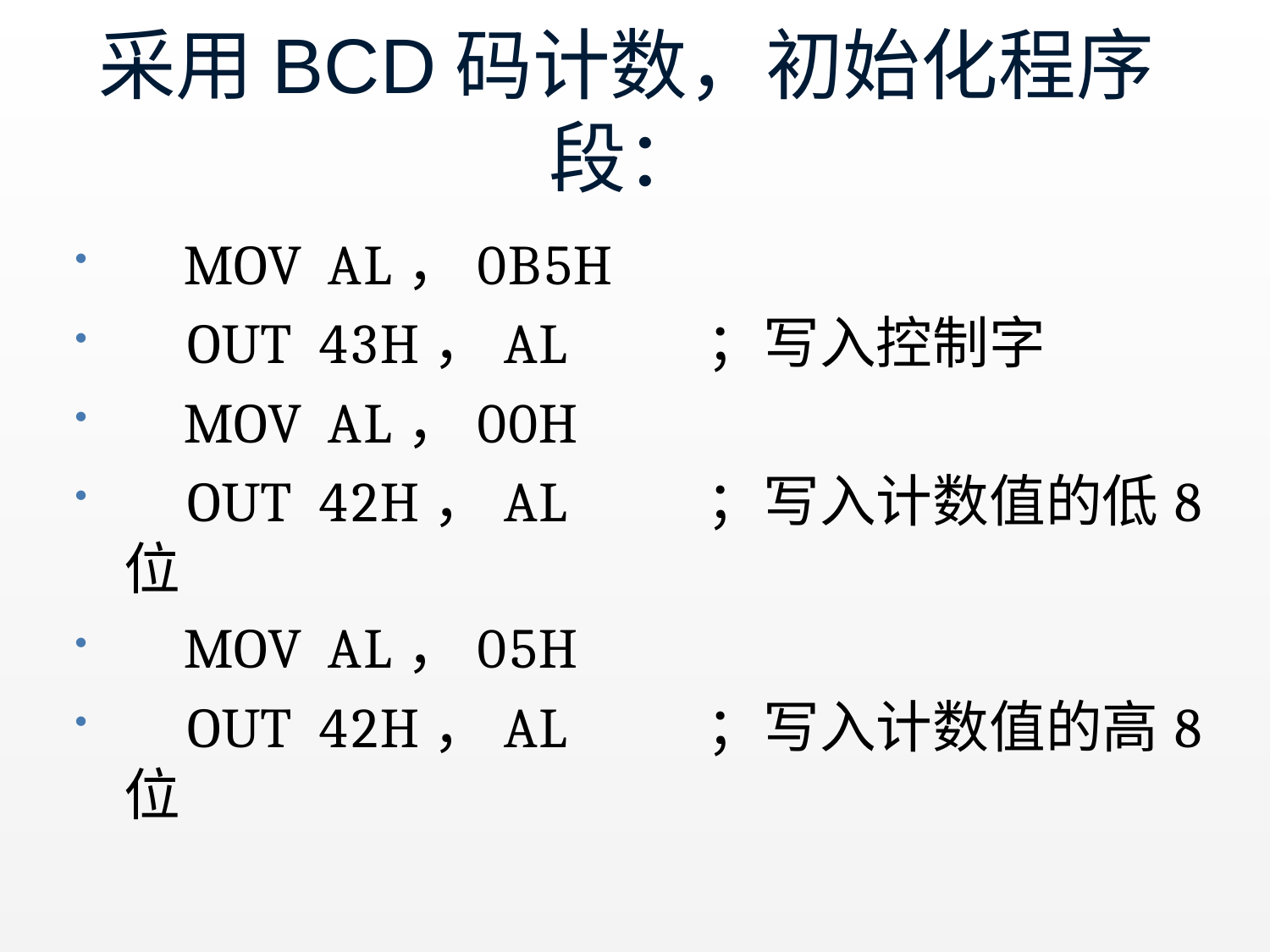

# 采用BCD码计数，初始化程序段：
     MOV  AL，0B5H
     OUT  43H，AL          ；写入控制字
     MOV  AL，00H
     OUT  42H，AL          ；写入计数值的低8位
     MOV  AL，05H
     OUT  42H，AL          ；写入计数值的高8位